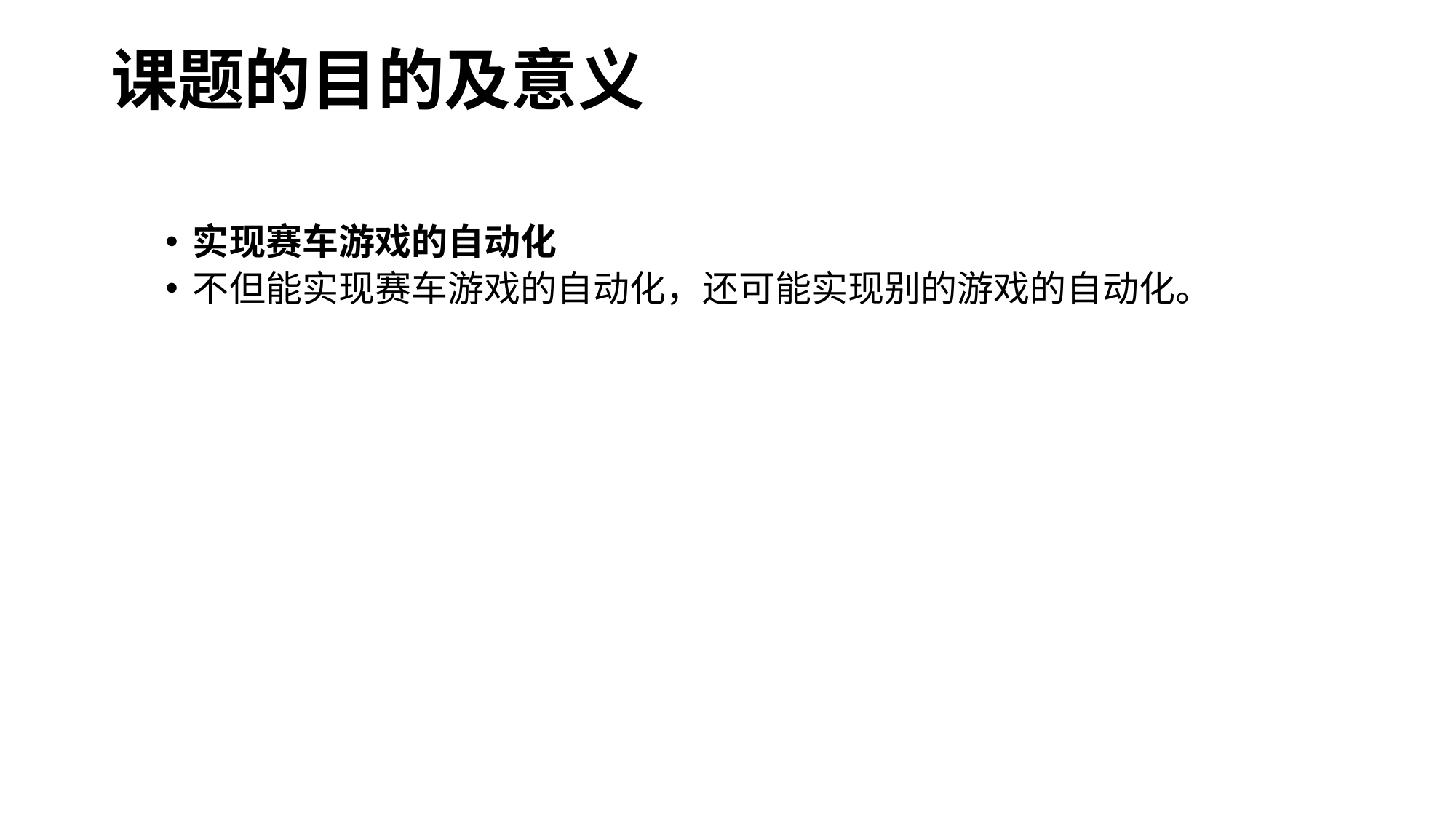

# 课题的目的及意义
实现赛车游戏的自动化
不但能实现赛车游戏的自动化，还可能实现别的游戏的自动化。